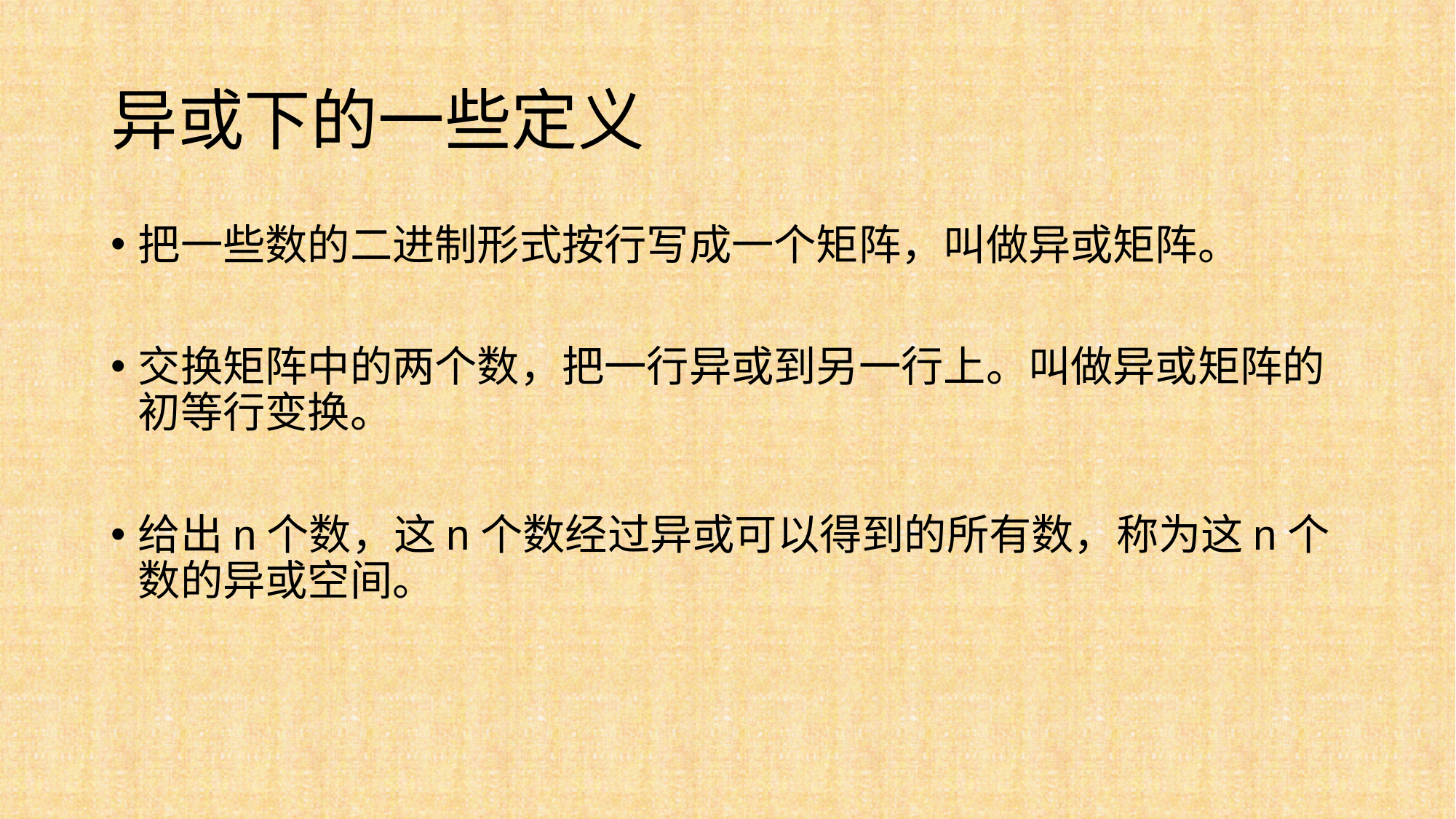

# 异或下的一些定义
把一些数的二进制形式按行写成一个矩阵，叫做异或矩阵。

交换矩阵中的两个数，把一行异或到另一行上。叫做异或矩阵的初等行变换。

给出n个数，这n个数经过异或可以得到的所有数，称为这n个数的异或空间。